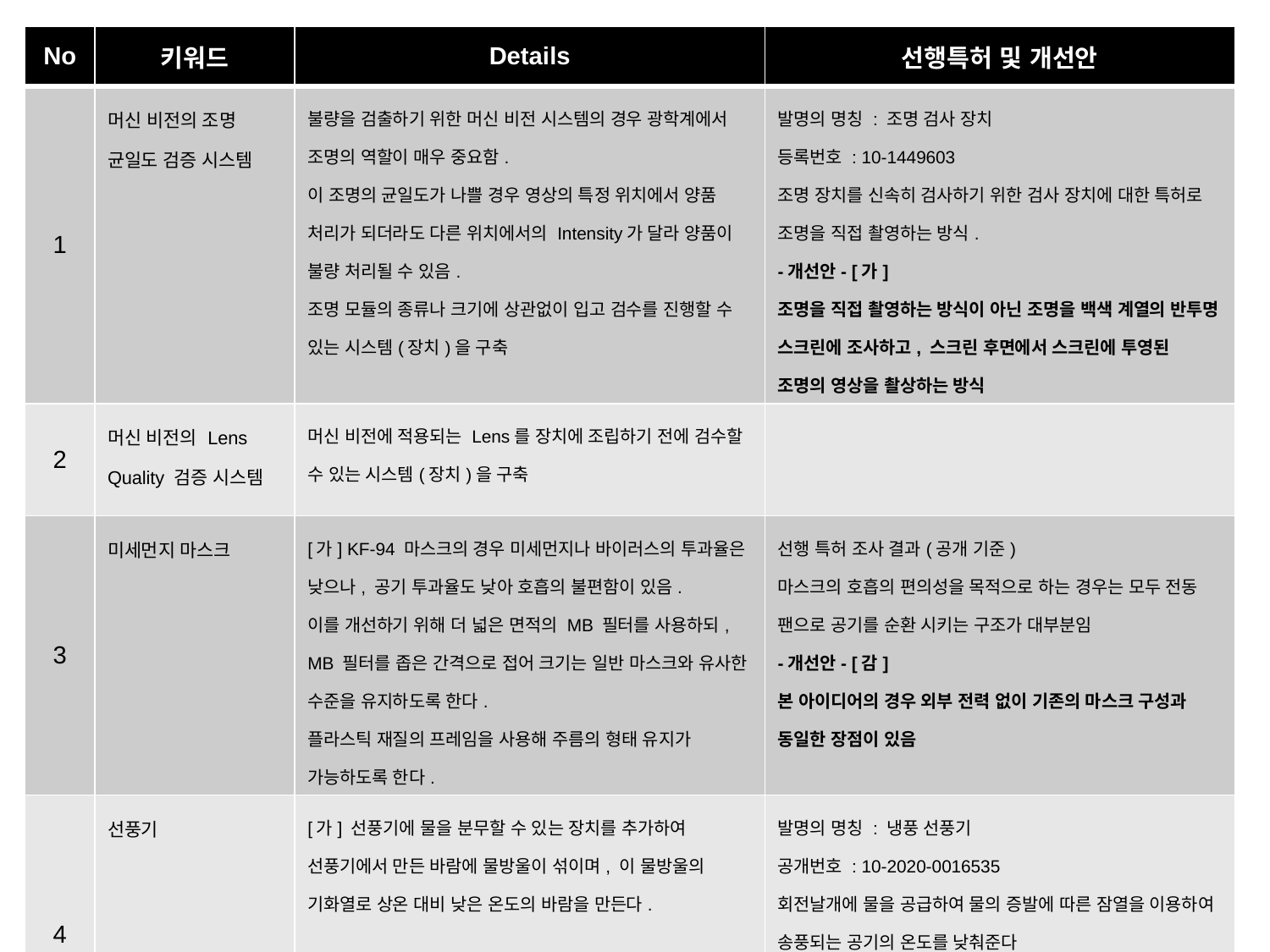

| No | 키워드 | Details | 선행특허 및 개선안 |
| --- | --- | --- | --- |
| 1 | 머신 비전의 조명 균일도 검증 시스템 | 불량을 검출하기 위한 머신 비전 시스템의 경우 광학계에서 조명의 역할이 매우 중요함. 이 조명의 균일도가 나쁠 경우 영상의 특정 위치에서 양품 처리가 되더라도 다른 위치에서의 Intensity가 달라 양품이 불량 처리될 수 있음. 조명 모듈의 종류나 크기에 상관없이 입고 검수를 진행할 수 있는 시스템(장치)을 구축 | 발명의 명칭 : 조명 검사 장치 등록번호 : 10-1449603 조명 장치를 신속히 검사하기 위한 검사 장치에 대한 특허로 조명을 직접 촬영하는 방식. -개선안- [가] 조명을 직접 촬영하는 방식이 아닌 조명을 백색 계열의 반투명 스크린에 조사하고, 스크린 후면에서 스크린에 투영된 조명의 영상을 촬상하는 방식 |
| 2 | 머신 비전의 Lens Quality 검증 시스템 | 머신 비전에 적용되는 Lens를 장치에 조립하기 전에 검수할 수 있는 시스템(장치)을 구축 |  |
| 3 | 미세먼지 마스크 | [가] KF-94 마스크의 경우 미세먼지나 바이러스의 투과율은 낮으나, 공기 투과율도 낮아 호흡의 불편함이 있음. 이를 개선하기 위해 더 넓은 면적의 MB 필터를 사용하되, MB 필터를 좁은 간격으로 접어 크기는 일반 마스크와 유사한 수준을 유지하도록 한다. 플라스틱 재질의 프레임을 사용해 주름의 형태 유지가 가능하도록 한다. | 선행 특허 조사 결과(공개 기준) 마스크의 호흡의 편의성을 목적으로 하는 경우는 모두 전동 팬으로 공기를 순환 시키는 구조가 대부분임 -개선안- [감] 본 아이디어의 경우 외부 전력 없이 기존의 마스크 구성과 동일한 장점이 있음 |
| 4 | 선풍기 | [가] 선풍기에 물을 분무할 수 있는 장치를 추가하여 선풍기에서 만든 바람에 물방울이 섞이며, 이 물방울의 기화열로 상온 대비 낮은 온도의 바람을 만든다. | 발명의 명칭 : 냉풍 선풍기 공개번호 : 10-2020-0016535 회전날개에 물을 공급하여 물의 증발에 따른 잠열을 이용하여 송풍되는 공기의 온도를 낮춰준다 -개선안- [가] 내부의 물이 관리되고 순환되는 부분에 자와선 LED를 추가하여 위생에 대한 부분을 개선할 수 있음 |